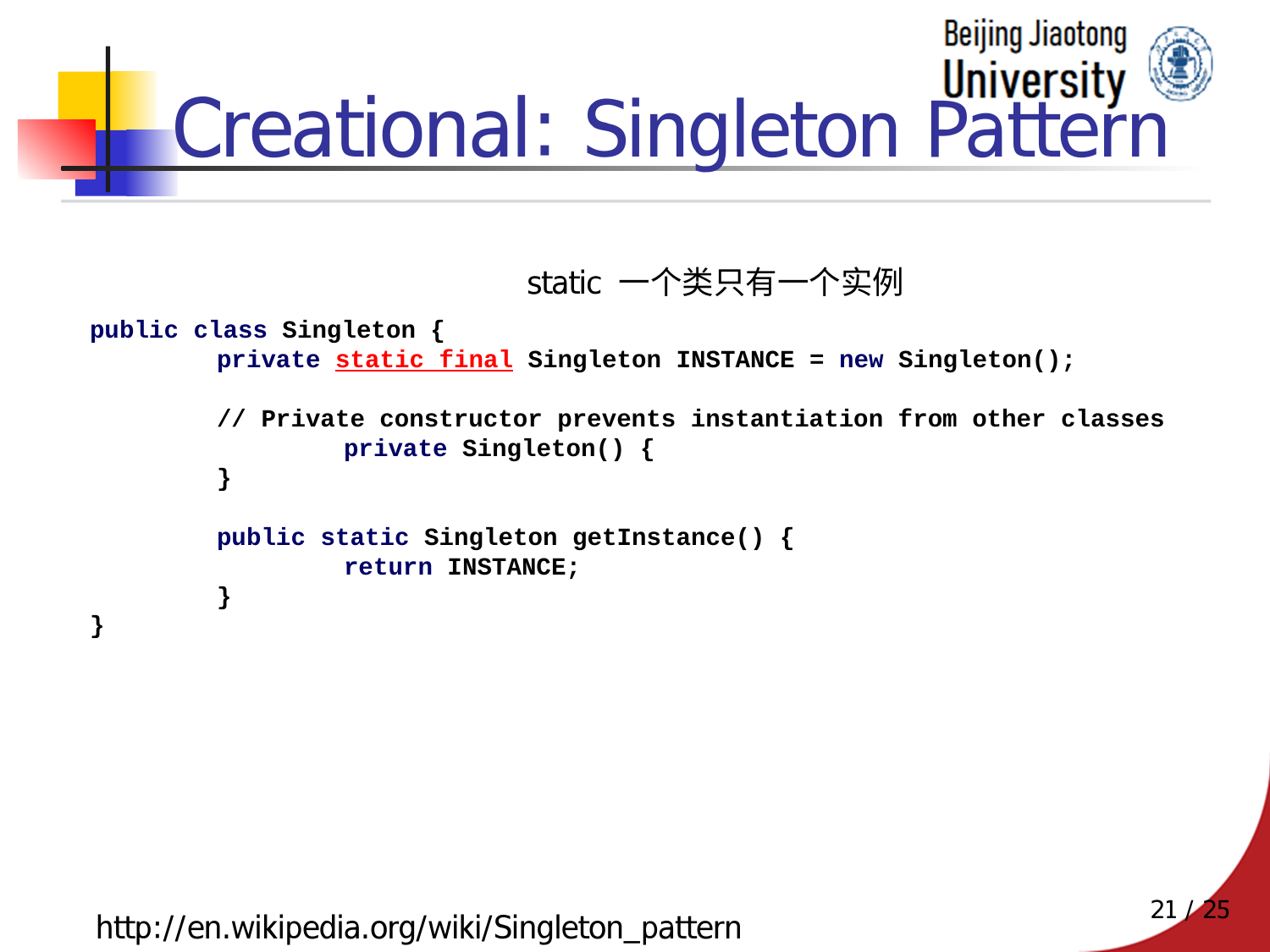

Creational: Singleton Pattern
static 一个类只有一个实例
public class Singleton {
	private static final Singleton INSTANCE = new Singleton();

	// Private constructor prevents instantiation from other classes
		private Singleton() {
	}

	public static Singleton getInstance() {
		return INSTANCE;
	}
}
21
http://en.wikipedia.org/wiki/Singleton_pattern